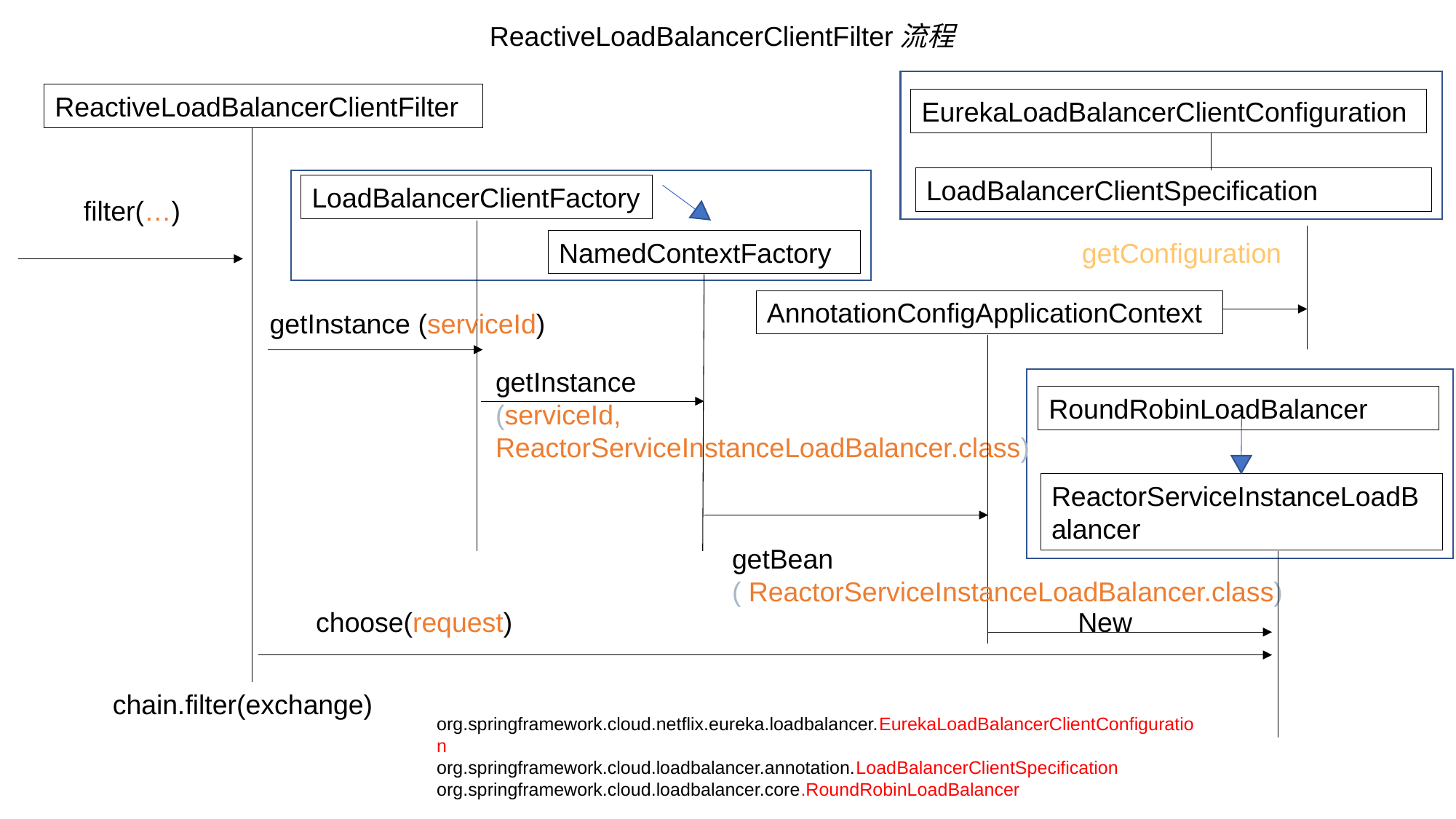

ReactiveLoadBalancerClientFilter流程

ReactiveLoadBalancerClientFilter
EurekaLoadBalancerClientConfiguration
LoadBalancerClientSpecification

LoadBalancerClientFactory
 filter(…)

NamedContextFactory
getConfiguration
AnnotationConfigApplicationContext
getInstance (serviceId)
getInstance
(serviceId,
ReactorServiceInstanceLoadBalancer.class)

RoundRobinLoadBalancer

ReactorServiceInstanceLoadBalancer
getBean
( ReactorServiceInstanceLoadBalancer.class)
choose(request)
New
chain.filter(exchange)
org.springframework.cloud.netflix.eureka.loadbalancer.EurekaLoadBalancerClientConfiguration
org.springframework.cloud.loadbalancer.annotation.LoadBalancerClientSpecification
org.springframework.cloud.loadbalancer.core.RoundRobinLoadBalancer